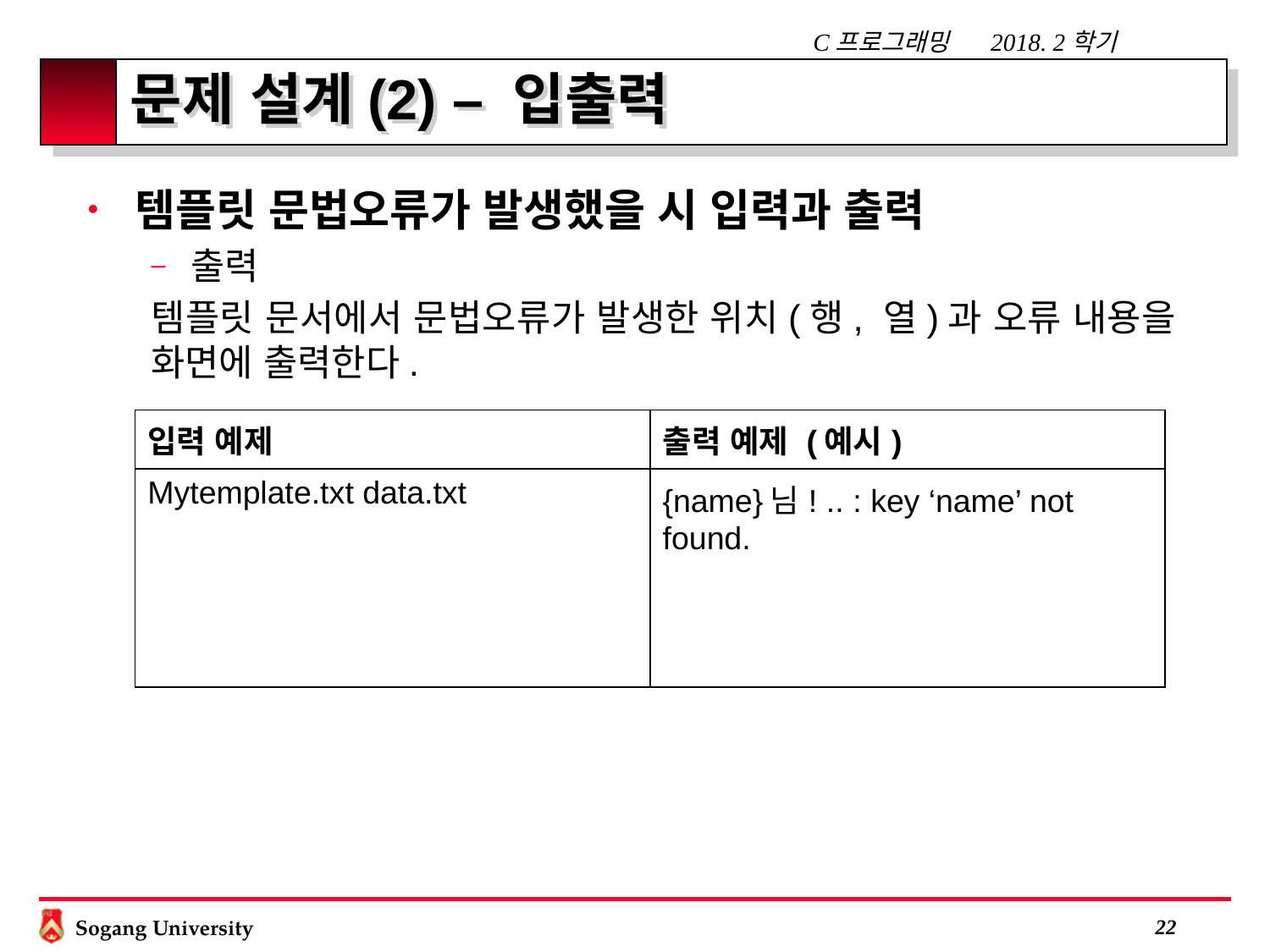

# 문제 설계(2) – 입출력
템플릿 문법오류가 발생했을 시 입력과 출력
출력
템플릿 문서에서 문법오류가 발생한 위치(행, 열)과 오류 내용을 화면에 출력한다.
| 입력 예제 | 출력 예제 (예시) |
| --- | --- |
| Mytemplate.txt data.txt | {name}님! .. : key ‘name’ not found. |
 22